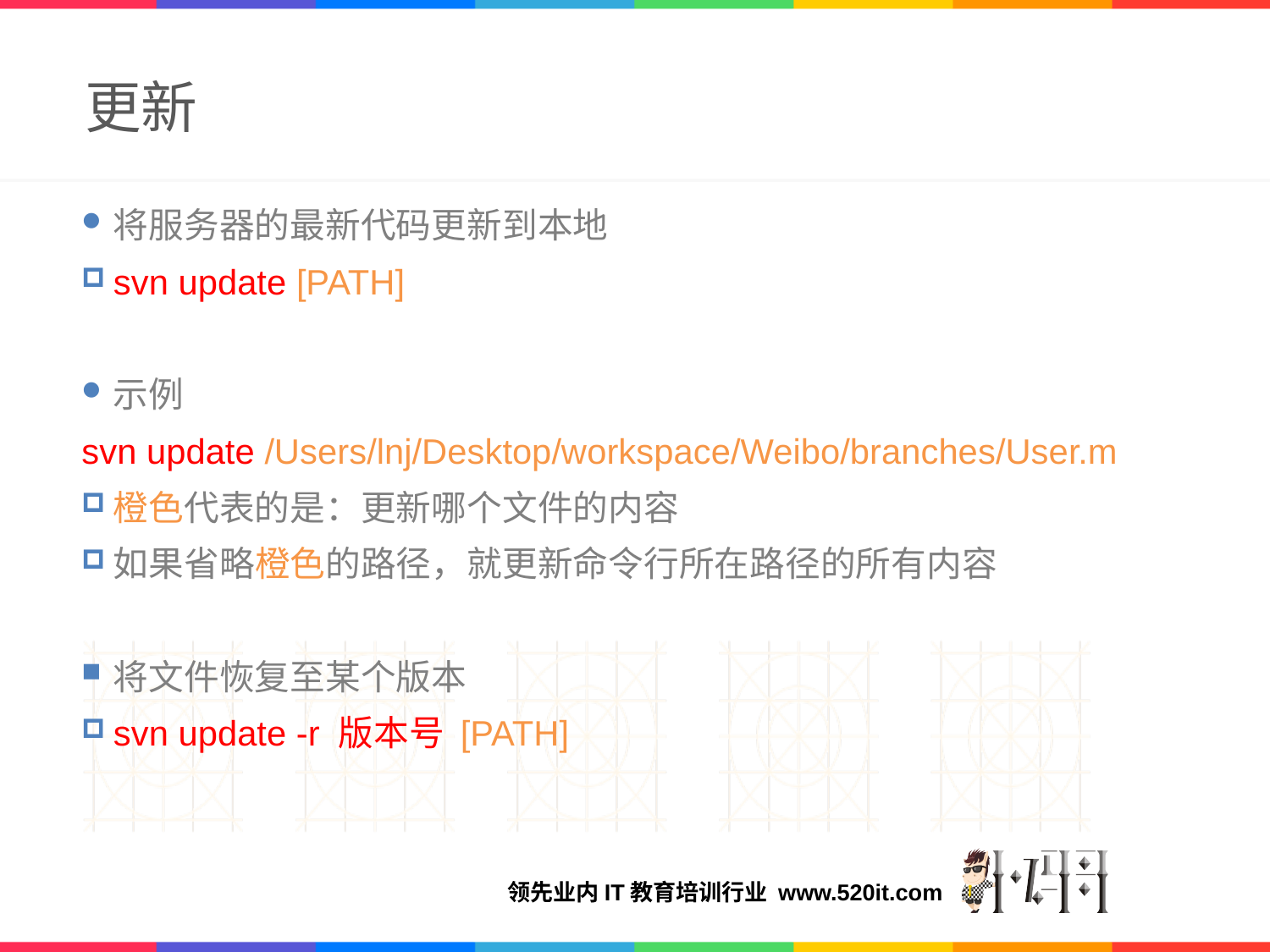

# 更新
将服务器的最新代码更新到本地
svn update [PATH]

示例
svn update /Users/lnj/Desktop/workspace/Weibo/branches/User.m
橙色代表的是：更新哪个文件的内容
如果省略橙色的路径，就更新命令行所在路径的所有内容

将文件恢复至某个版本
svn update -r 版本号 [PATH]